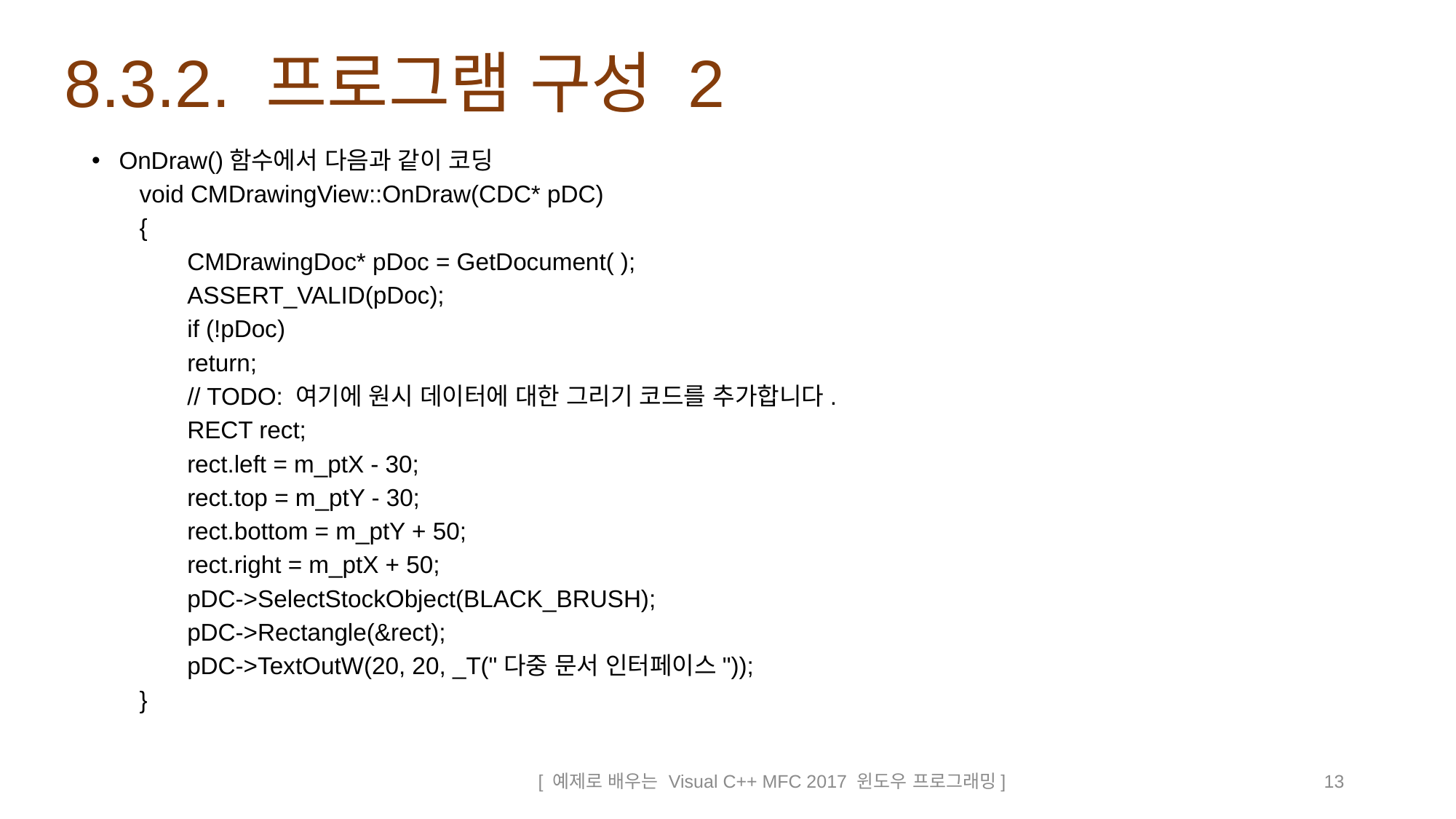

# 8.3.2. 프로그램 구성 2
OnDraw()함수에서 다음과 같이 코딩
void CMDrawingView::OnDraw(CDC* pDC)
{
CMDrawingDoc* pDoc = GetDocument( );
ASSERT_VALID(pDoc);
if (!pDoc)
return;
// TODO: 여기에 원시 데이터에 대한 그리기 코드를 추가합니다.
RECT rect;
rect.left = m_ptX - 30;
rect.top = m_ptY - 30;
rect.bottom = m_ptY + 50;
rect.right = m_ptX + 50;
pDC->SelectStockObject(BLACK_BRUSH);
pDC->Rectangle(&rect);
pDC->TextOutW(20, 20, _T("다중 문서 인터페이스"));
}

[ 예제로 배우는 Visual C++ MFC 2017 윈도우 프로그래밍]
13